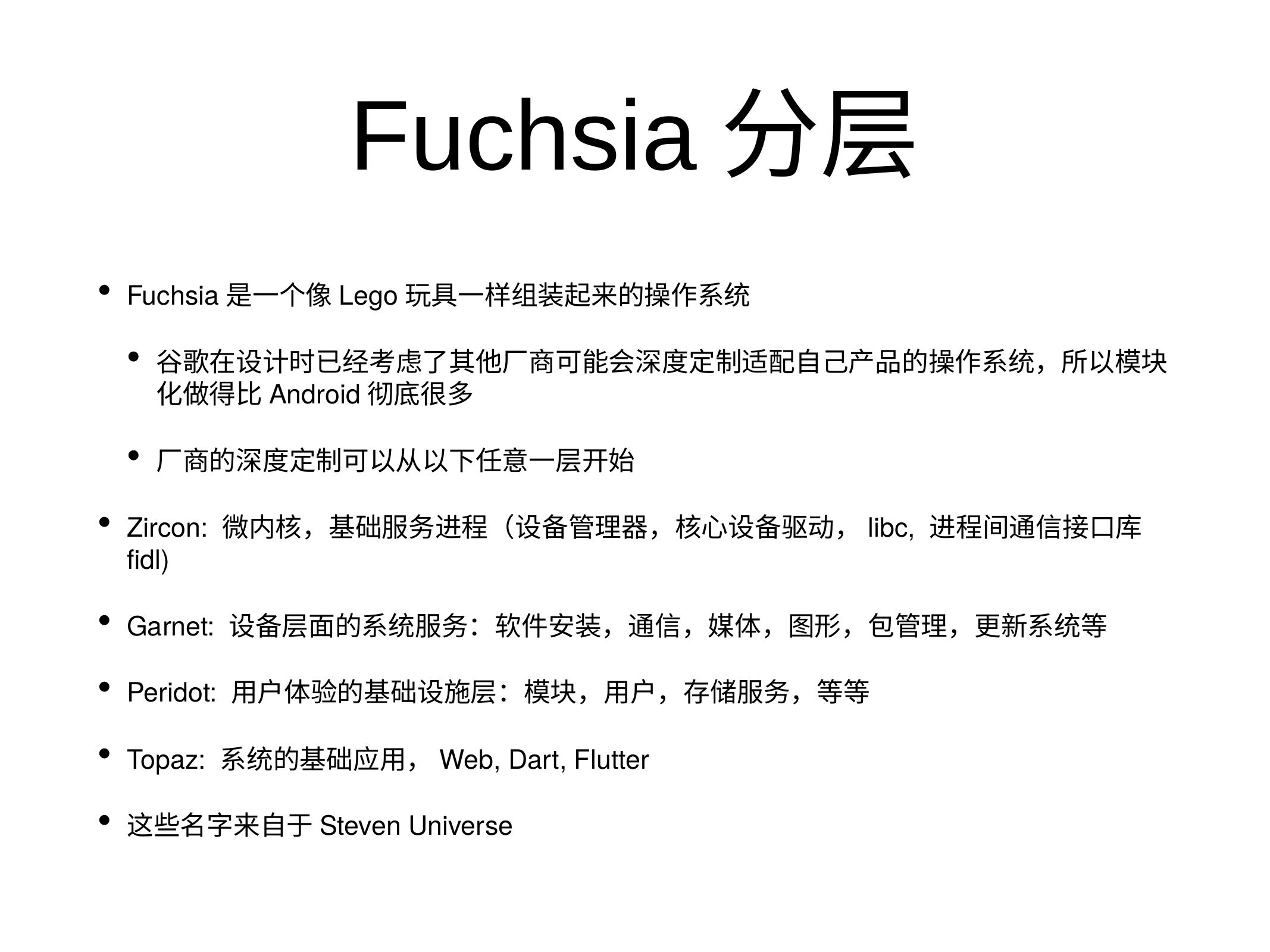

# Fuchsia分层
Fuchsia是一个像Lego玩具一样组装起来的操作系统
谷歌在设计时已经考虑了其他厂商可能会深度定制适配自己产品的操作系统，所以模块化做得比Android彻底很多
厂商的深度定制可以从以下任意一层开始
Zircon: 微内核，基础服务进程（设备管理器，核心设备驱动，libc, 进程间通信接口库fidl)
Garnet: 设备层面的系统服务：软件安装，通信，媒体，图形，包管理，更新系统等
Peridot: 用户体验的基础设施层：模块，用户，存储服务，等等
Topaz: 系统的基础应用，Web, Dart, Flutter
这些名字来自于Steven Universe